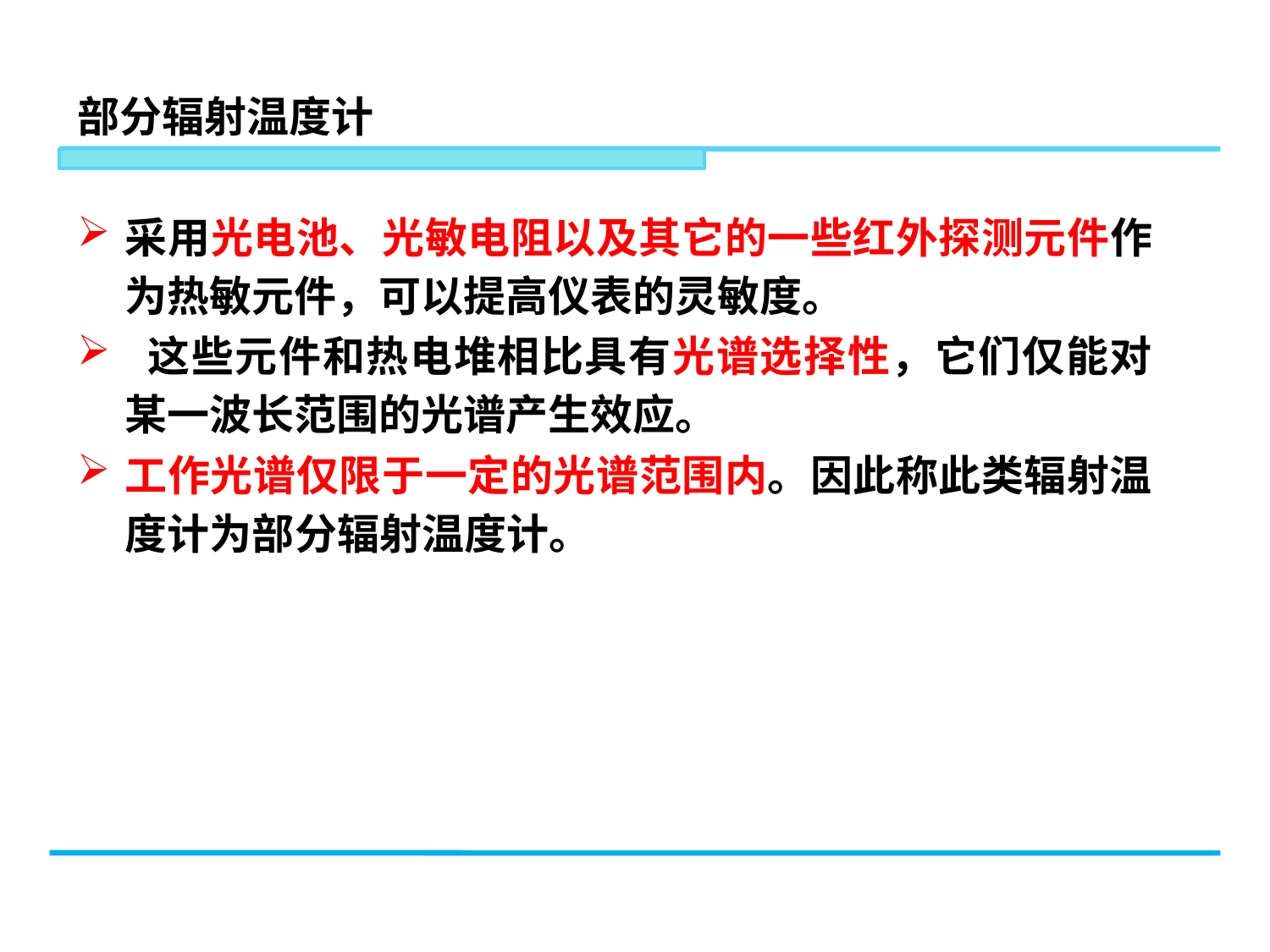

部分辐射温度计

采用光电池、光敏电阻以及其它的一些红外探测元件作为热敏元件，可以提高仪表的灵敏度。
 这些元件和热电堆相比具有光谱选择性，它们仅能对某一波长范围的光谱产生效应。
工作光谱仅限于一定的光谱范围内。因此称此类辐射温度计为部分辐射温度计。